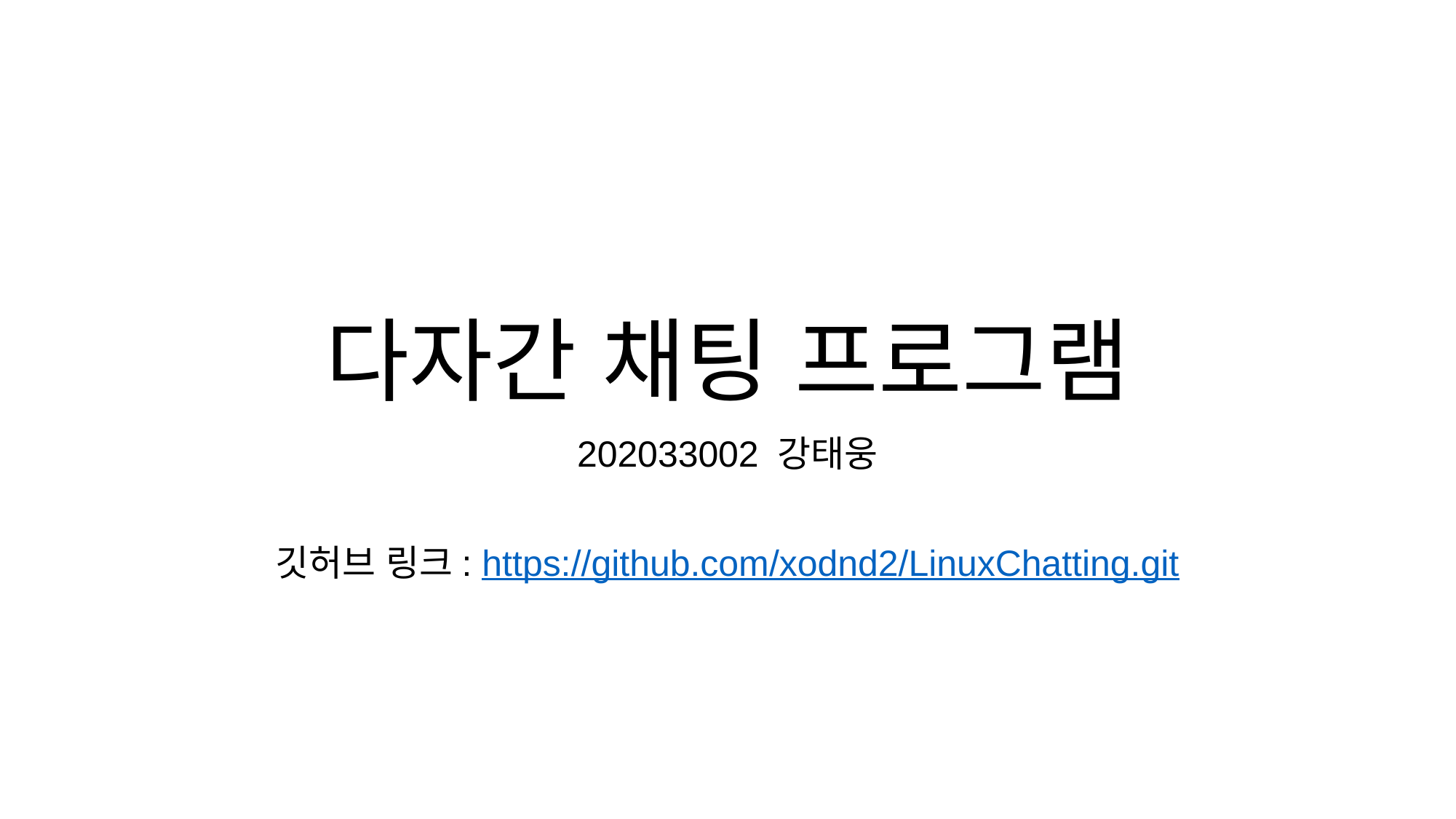

# 다자간 채팅 프로그램
202033002 강태웅

깃허브 링크: https://github.com/xodnd2/LinuxChatting.git